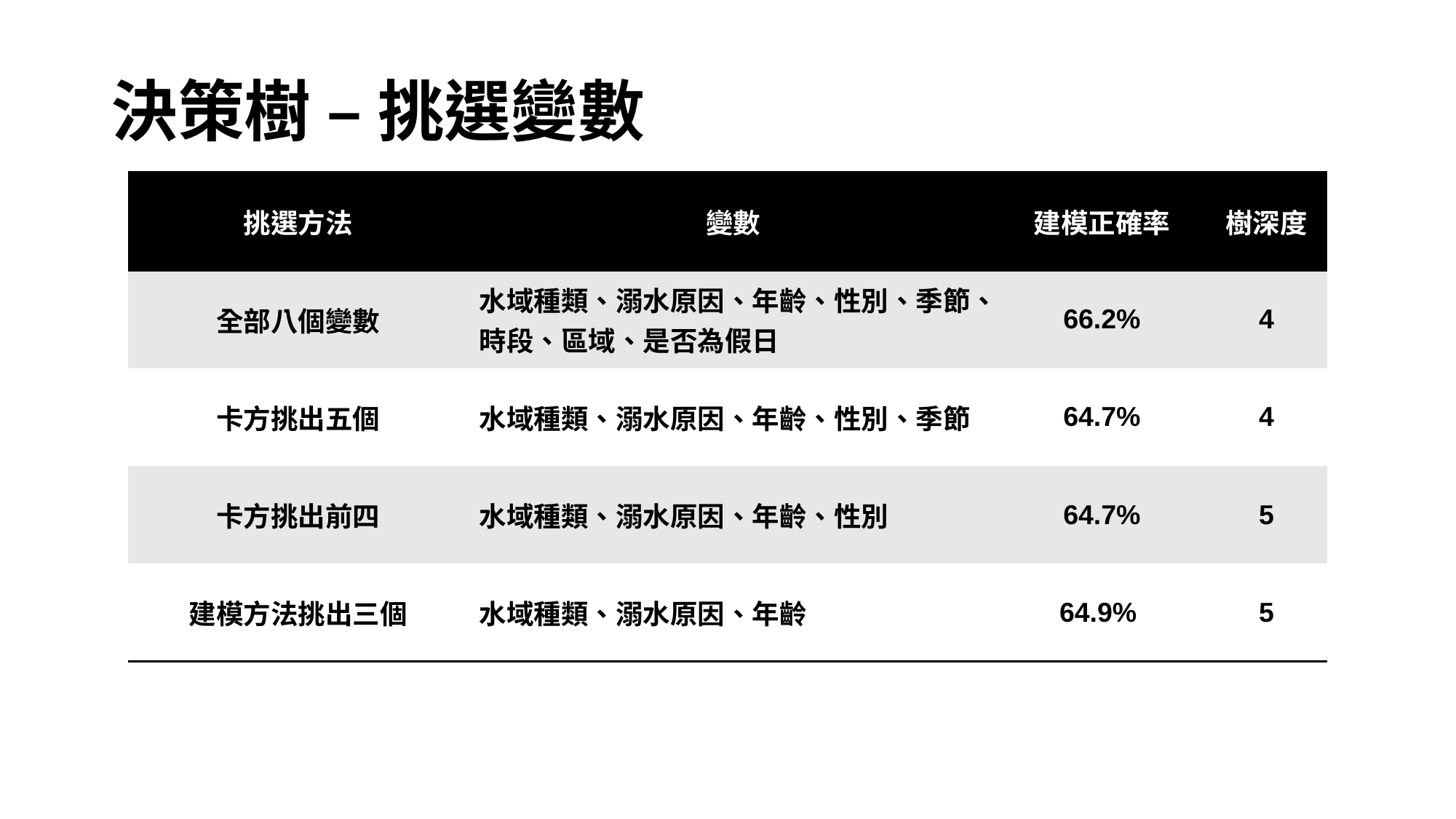

# 決策樹 – 挑選變數
| 挑選方法 | 變數 | 建模正確率 | 樹深度 |
| --- | --- | --- | --- |
| 全部八個變數 | 水域種類、溺水原因、年齡、性別、季節、 時段、區域、是否為假日 | 66.2% | 4 |
| 卡方挑出五個 | 水域種類、溺水原因、年齡、性別、季節 | 64.7% | 4 |
| 卡方挑出前四 | 水域種類、溺水原因、年齡、性別 | 64.7% | 5 |
| 建模方法挑出三個 | 水域種類、溺水原因、年齡 | 64.9% | 5 |